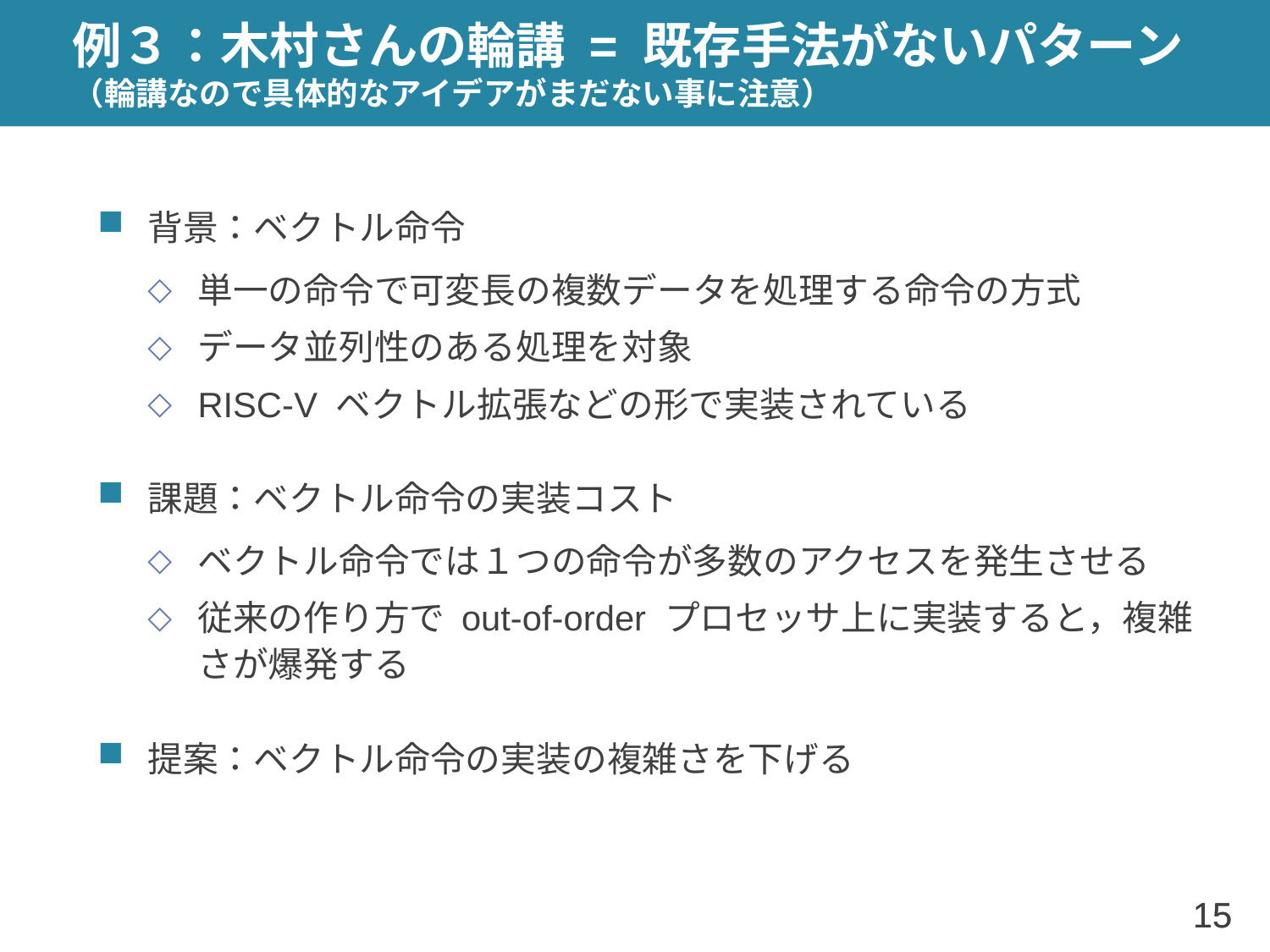

# 例３：木村さんの輪講 = 既存手法がないパターン （輪講なので具体的なアイデアがまだない事に注意）
背景：ベクトル命令
単一の命令で可変長の複数データを処理する命令の方式
データ並列性のある処理を対象
RISC-V ベクトル拡張などの形で実装されている
課題：ベクトル命令の実装コスト
ベクトル命令では１つの命令が多数のアクセスを発生させる
従来の作り方で out-of-order プロセッサ上に実装すると，複雑さが爆発する
提案：ベクトル命令の実装の複雑さを下げる